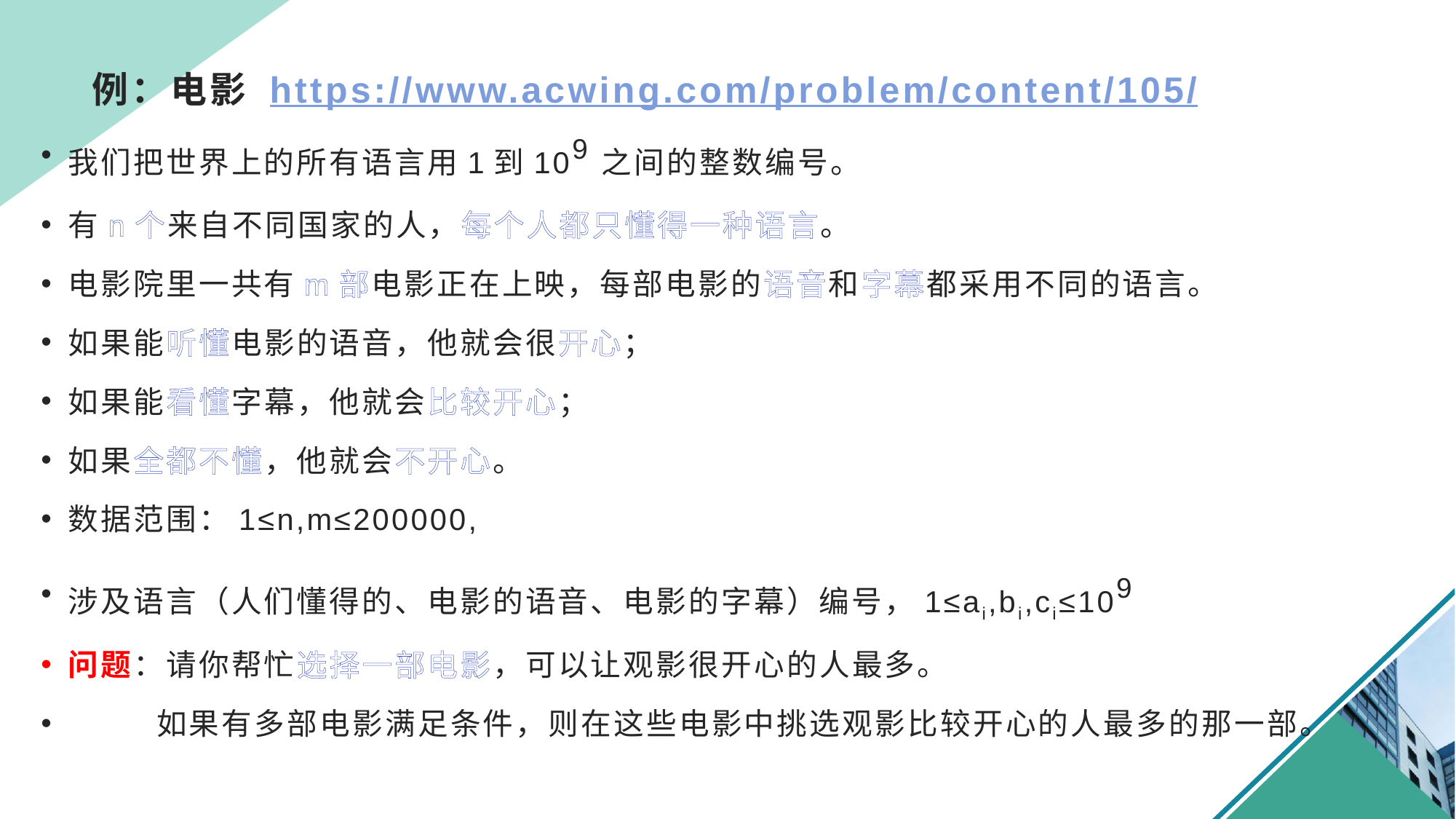

# 例：电影 https://www.acwing.com/problem/content/105/
我们把世界上的所有语言用1到109之间的整数编号。
有n个来自不同国家的人，每个人都只懂得一种语言。
电影院里一共有m部电影正在上映，每部电影的语音和字幕都采用不同的语言。
如果能听懂电影的语音，他就会很开心；
如果能看懂字幕，他就会比较开心；
如果全都不懂，他就会不开心。
数据范围：1≤n,m≤200000,
涉及语言（人们懂得的、电影的语音、电影的字幕）编号，1≤ai,bi,ci≤109
问题：请你帮忙选择一部电影，可以让观影很开心的人最多。
         如果有多部电影满足条件，则在这些电影中挑选观影比较开心的人最多的那一部。

33